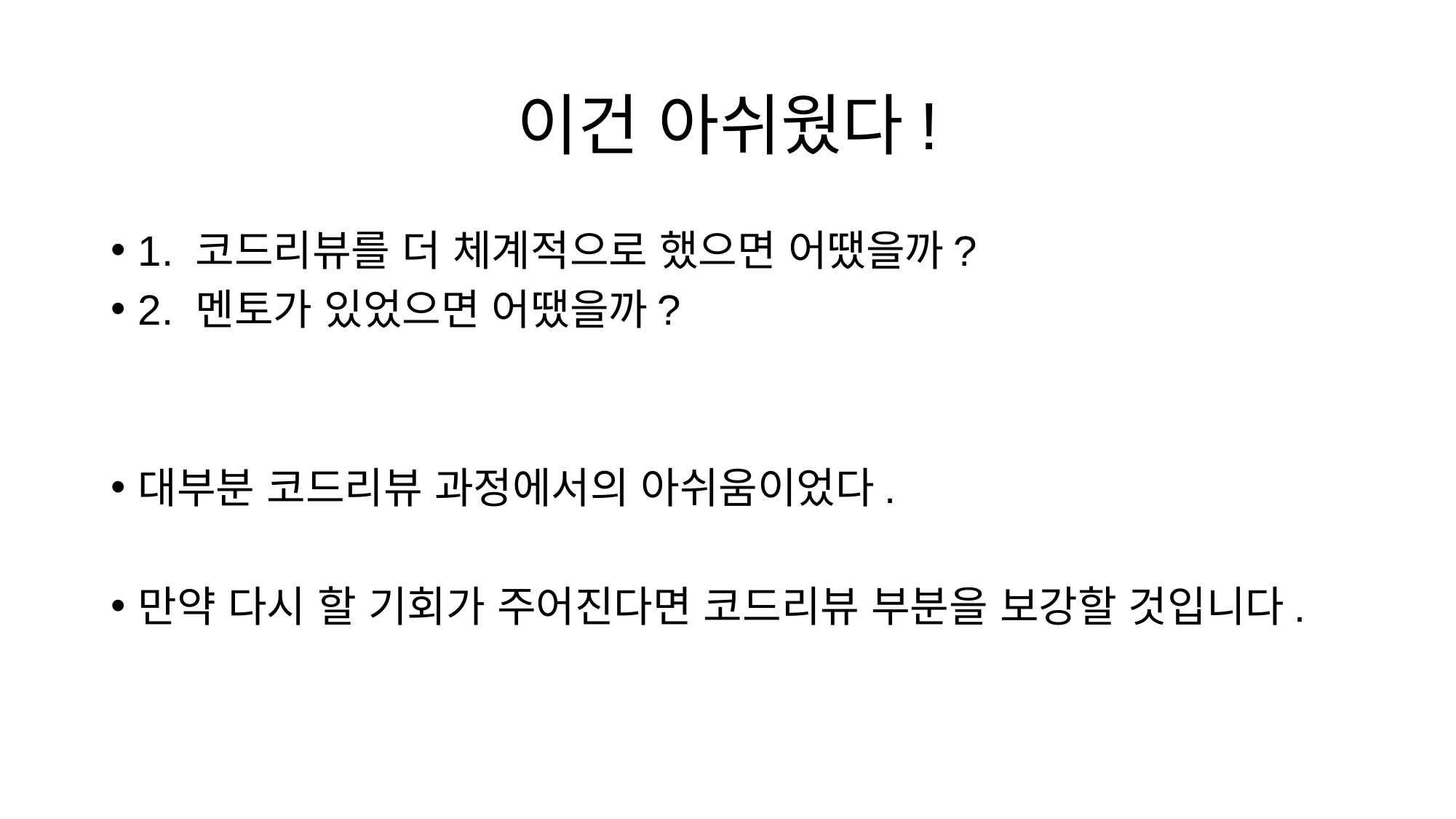

# 이건 아쉬웠다!
1. 코드리뷰를 더 체계적으로 했으면 어땠을까?
2. 멘토가 있었으면 어땠을까?

대부분 코드리뷰 과정에서의 아쉬움이었다.

만약 다시 할 기회가 주어진다면 코드리뷰 부분을 보강할 것입니다.